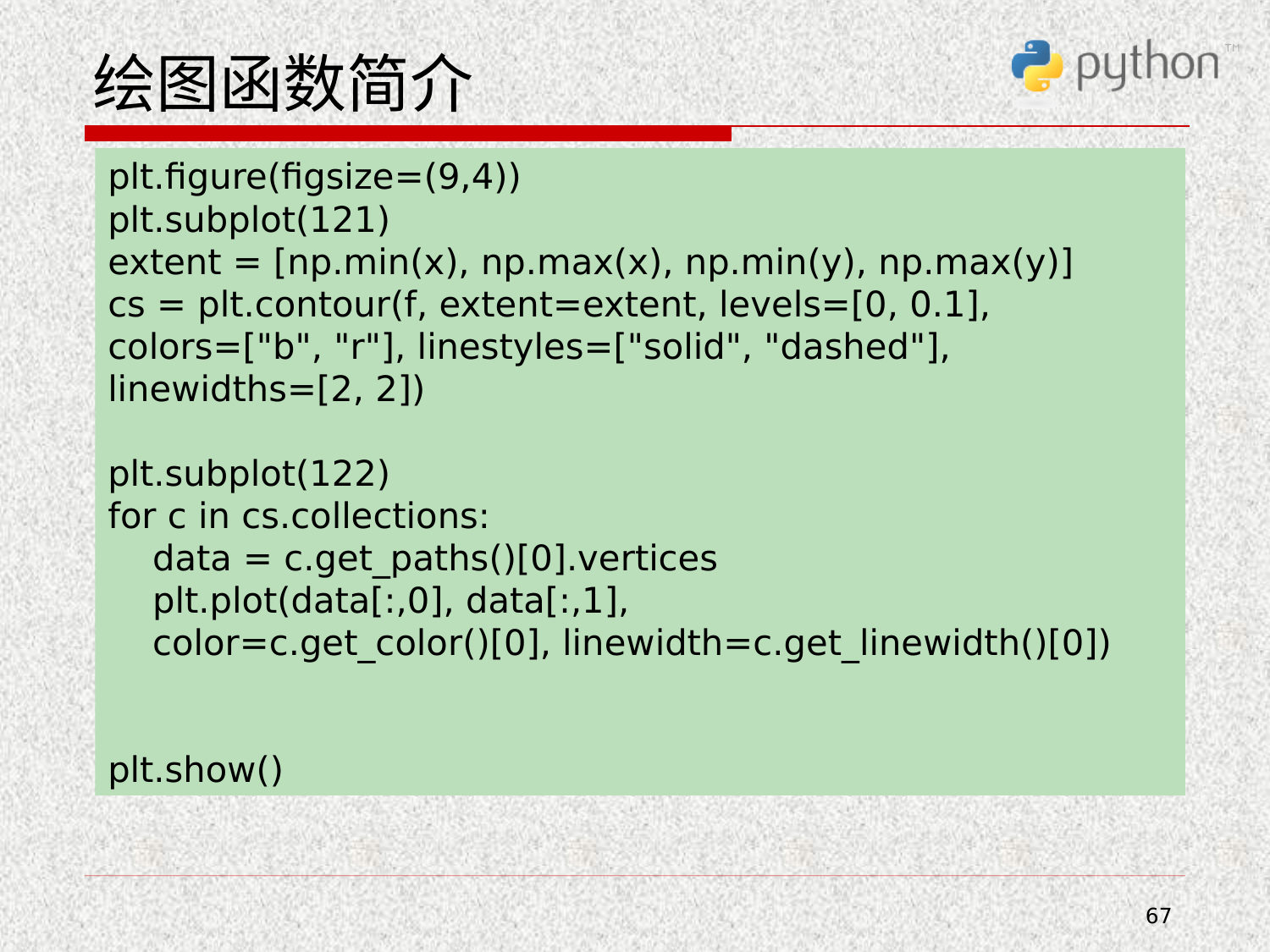

# 绘图函数简介

plt.figure(figsize=(9,4))
plt.subplot(121)
extent = [np.min(x), np.max(x), np.min(y), np.max(y)]
cs = plt.contour(f, extent=extent, levels=[0, 0.1],
colors=["b", "r"], linestyles=["solid", "dashed"], linewidths=[2, 2])

plt.subplot(122)
for c in cs.collections:
    data = c.get_paths()[0].vertices
    plt.plot(data[:,0], data[:,1],
    color=c.get_color()[0], linewidth=c.get_linewidth()[0])

plt.show()
67